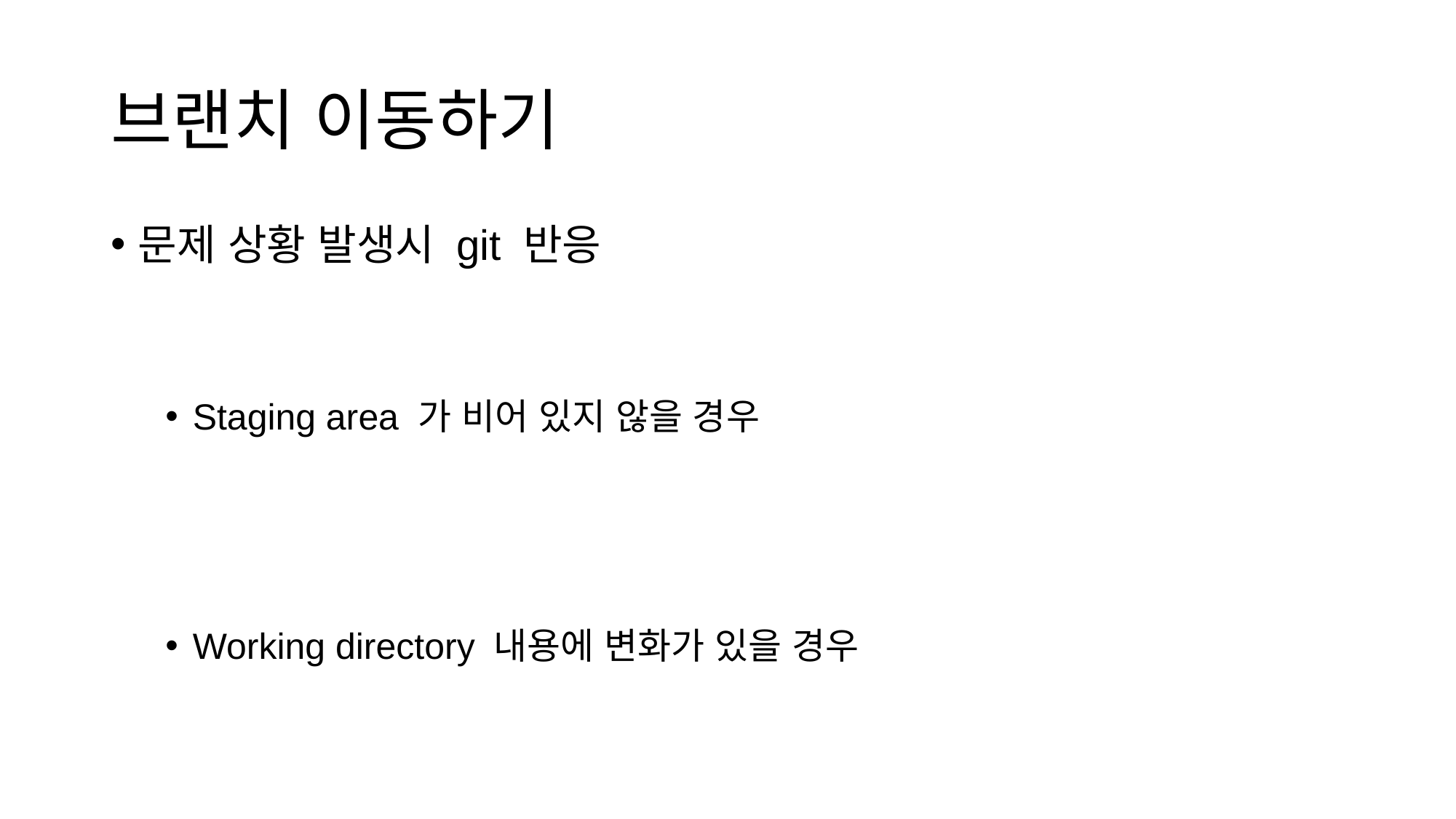

# 브랜치 이동하기
문제 상황 발생시 git 반응

Staging area 가 비어 있지 않을 경우

Working directory 내용에 변화가 있을 경우